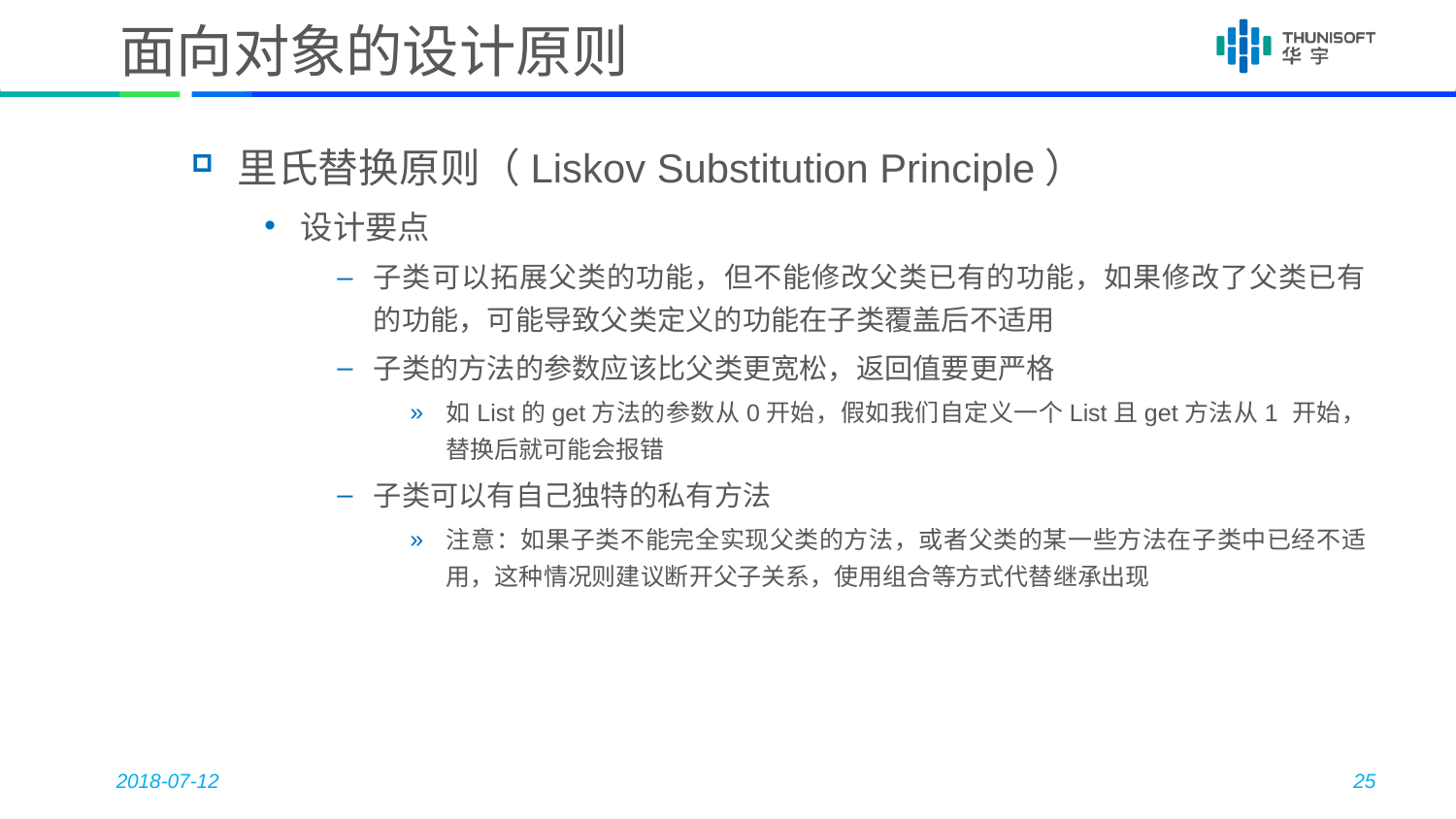

# 面向对象的设计原则
里氏替换原则（Liskov Substitution Principle）
设计要点
子类可以拓展父类的功能，但不能修改父类已有的功能，如果修改了父类已有的功能，可能导致父类定义的功能在子类覆盖后不适用
子类的方法的参数应该比父类更宽松，返回值要更严格
如List的get方法的参数从0开始，假如我们自定义一个List且get方法从1 开始，替换后就可能会报错
子类可以有自己独特的私有方法
注意：如果子类不能完全实现父类的方法，或者父类的某一些方法在子类中已经不适用，这种情况则建议断开父子关系，使用组合等方式代替继承出现
2018-07-12
25